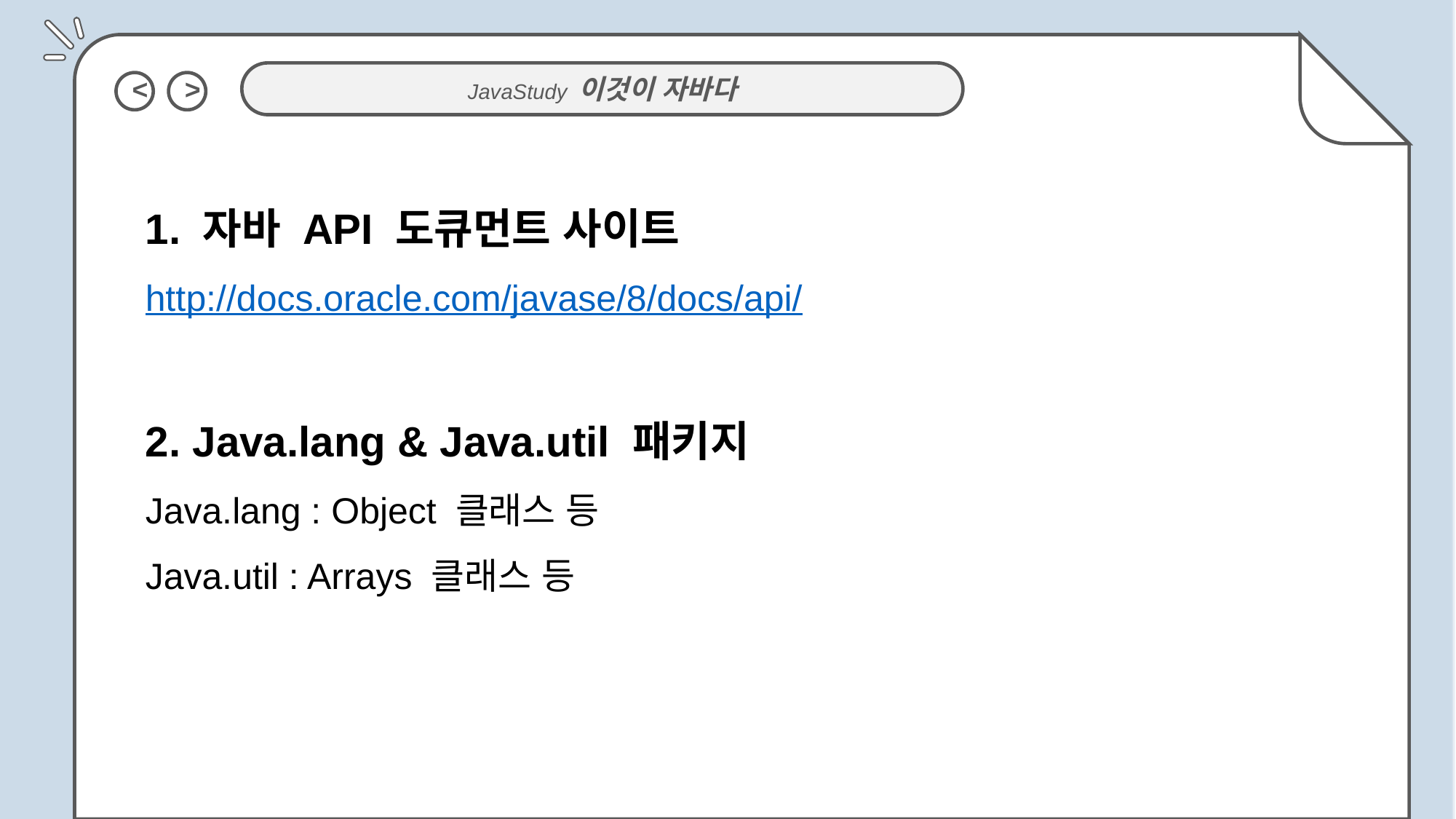

1. 자바 API 도큐먼트 사이트
http://docs.oracle.com/javase/8/docs/api/

2. Java.lang & Java.util 패키지
Java.lang : Object 클래스 등
Java.util : Arrays 클래스 등